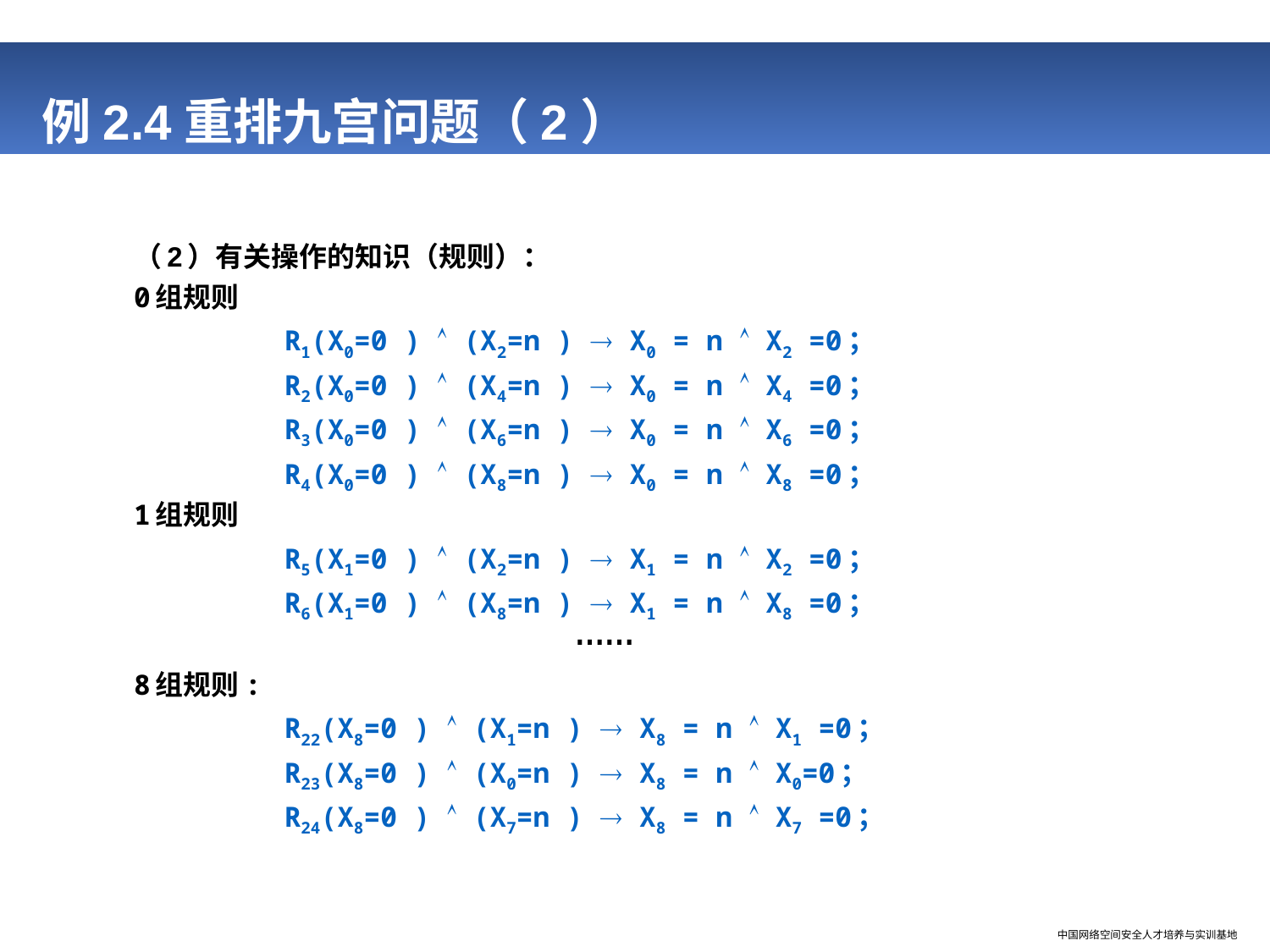

# 例2.4重排九宫问题（2）
（2）有关操作的知识（规则）：
0组规则
         R1(X0=0 ) ∧ (X2=n ) → X0 = n ∧ X2 =0；
         R2(X0=0 ) ∧ (X4=n ) → X0 = n ∧ X4 =0；
         R3(X0=0 ) ∧ (X6=n ) → X0 = n ∧ X6 =0；
         R4(X0=0 ) ∧ (X8=n ) → X0 = n ∧ X8 =0；
1组规则
         R5(X1=0 ) ∧ (X2=n ) → X1 = n ∧ X2 =0；
         R6(X1=0 ) ∧ (X8=n ) → X1 = n ∧ X8 =0；

8组规则:
         R22(X8=0 ) ∧ (X1=n ) → X8 = n ∧ X1 =0；
         R23(X8=0 ) ∧ (X0=n ) → X8 = n ∧ X0=0；
         R24(X8=0 ) ∧ (X7=n ) → X8 = n ∧ X7 =0；
……